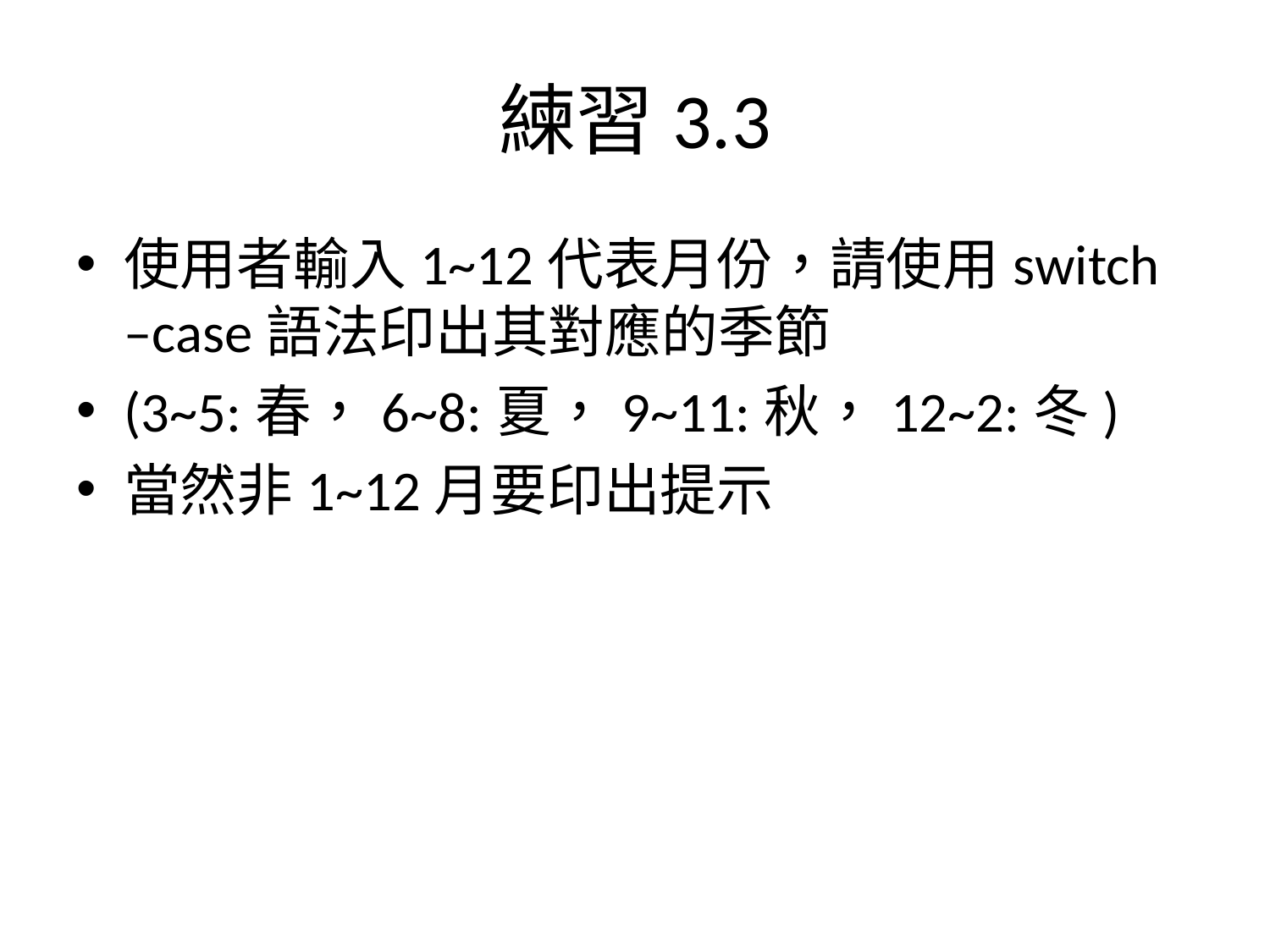

# 練習3.3
使用者輸入1~12代表月份，請使用switch –case語法印出其對應的季節
(3~5:春，6~8:夏，9~11:秋，12~2:冬)
當然非1~12月要印出提示